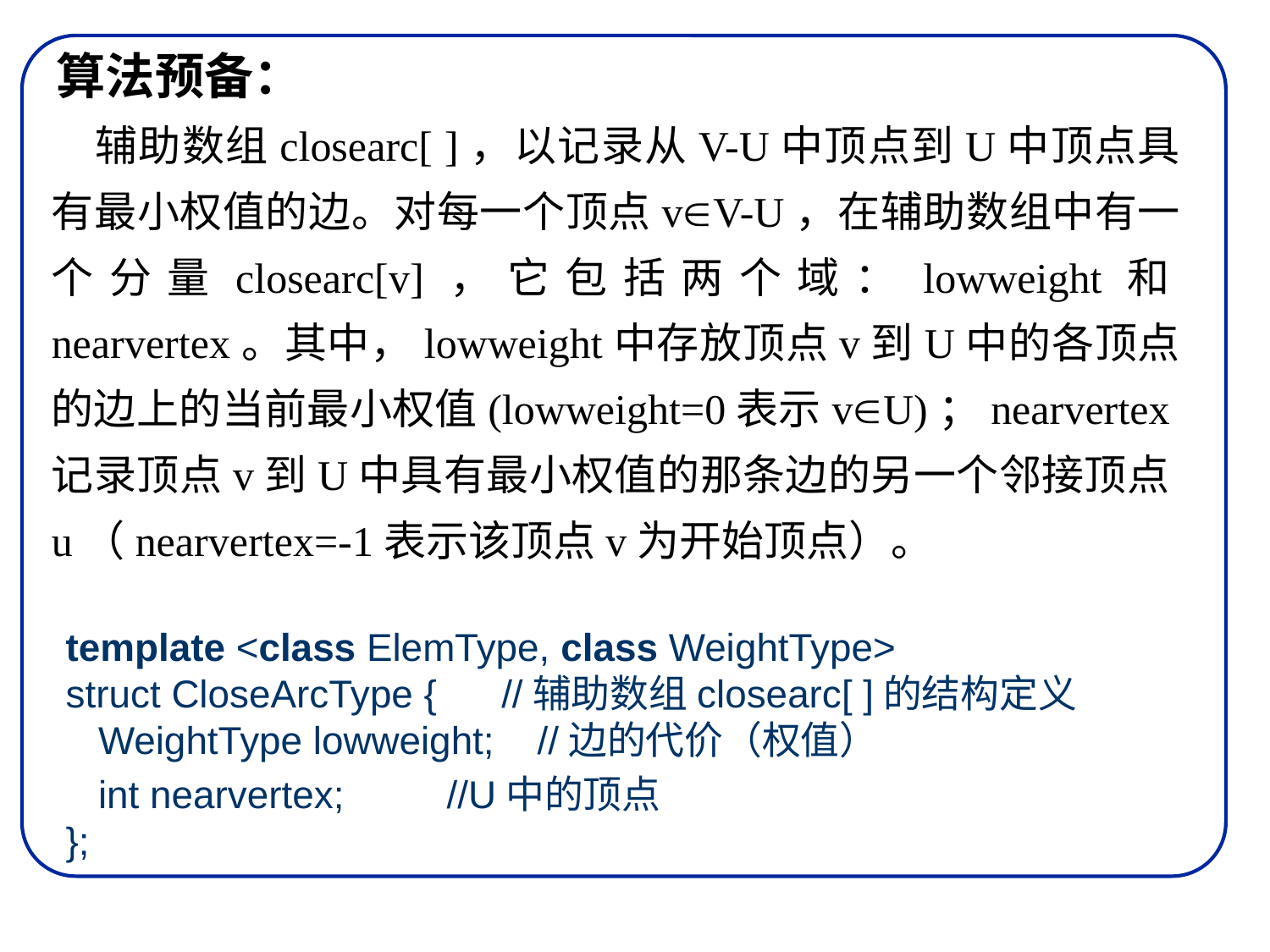

算法预备：
   辅助数组closearc[ ]，以记录从V-U中顶点到U中顶点具有最小权值的边。对每一个顶点v∈V-U，在辅助数组中有一个分量closearc[v]，它包括两个域：lowweight和nearvertex。其中，lowweight中存放顶点v到U中的各顶点的边上的当前最小权值(lowweight=0表示v∈U)；nearvertex记录顶点v到U中具有最小权值的那条边的另一个邻接顶点u（nearvertex=-1表示该顶点v为开始顶点）。
template <class ElemType, class WeightType>
struct CloseArcType {      //辅助数组closearc[ ]的结构定义
   WeightType lowweight;    //边的代价（权值）
   int nearvertex;  	//U中的顶点
};